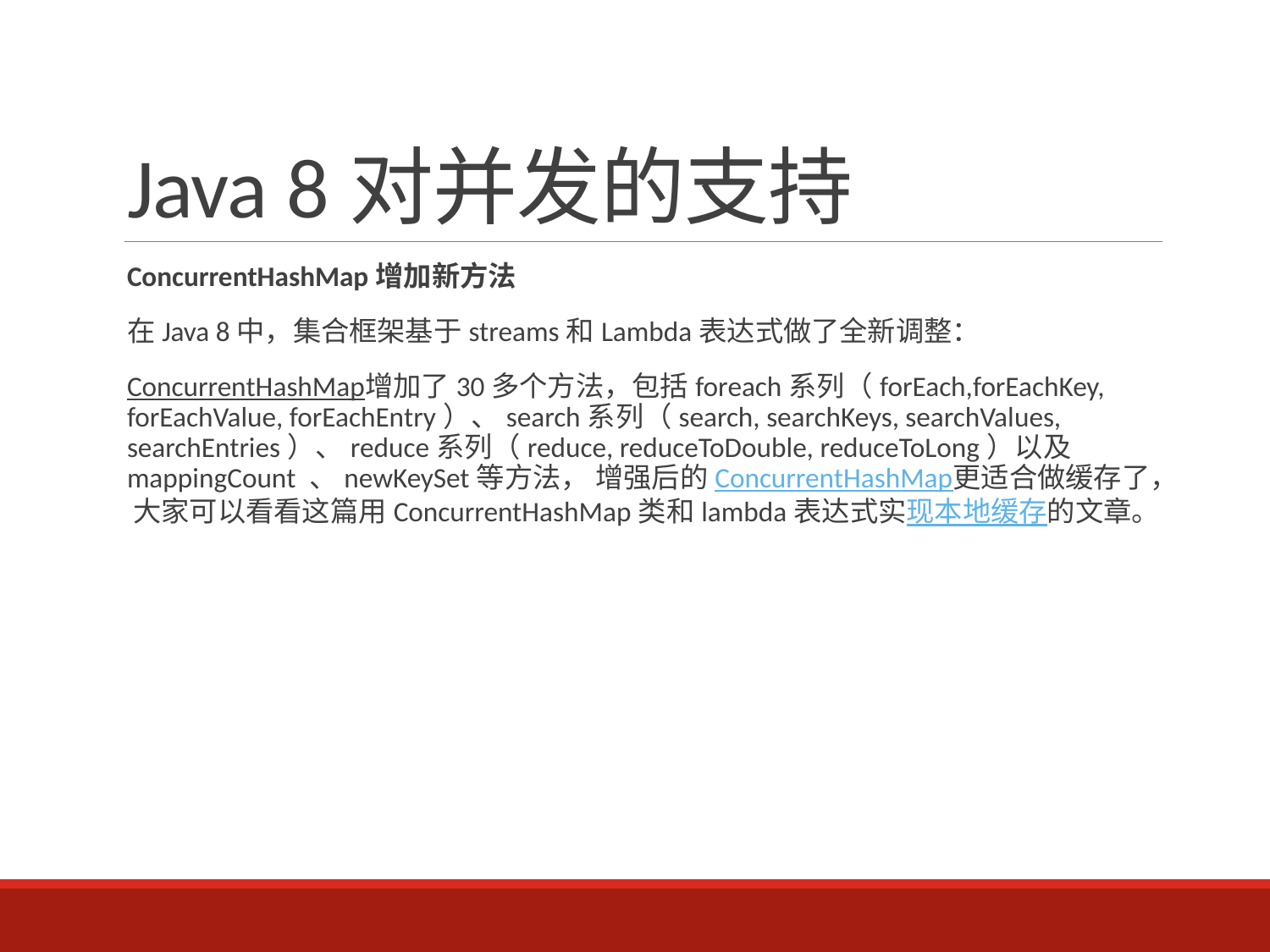

# Java 8对并发的支持

ConcurrentHashMap增加新方法
在Java 8中，集合框架基于streams和Lambda表达式做了全新调整：
ConcurrentHashMap增加了30多个方法，包括foreach系列（forEach,forEachKey, forEachValue, forEachEntry）、search系列（search, searchKeys, searchValues, searchEntries）、reduce系列（reduce, reduceToDouble, reduceToLong）以及mappingCount 、newKeySet等方法， 增强后的ConcurrentHashMap更适合做缓存了， 大家可以看看这篇用ConcurrentHashMap类和lambda表达式实现本地缓存的文章。